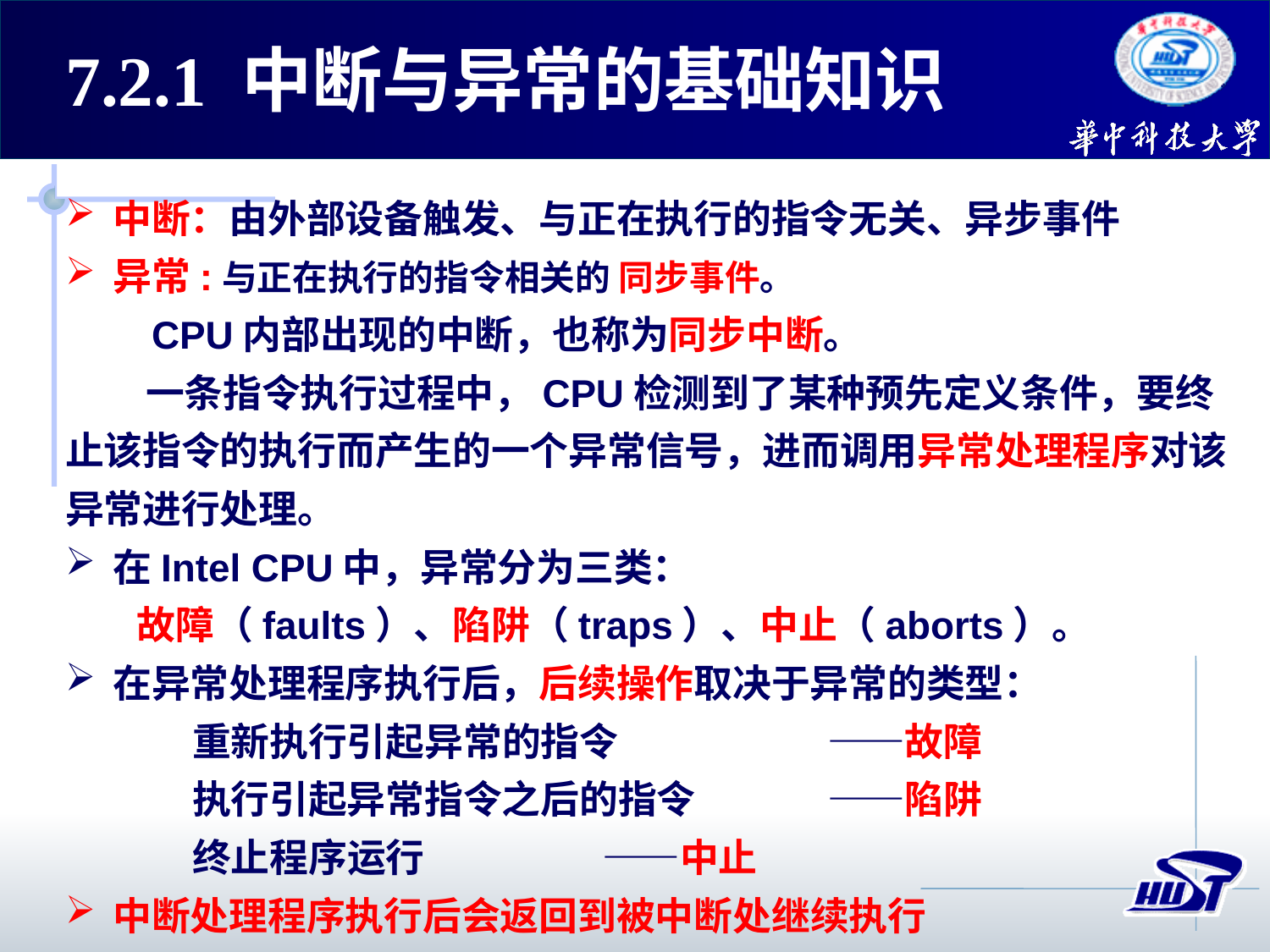

# 7.2.1 中断与异常的基础知识
中断：由外部设备触发、与正在执行的指令无关、异步事件
异常:与正在执行的指令相关的 同步事件。
        CPU内部出现的中断，也称为同步中断。
        一条指令执行过程中，CPU检测到了某种预先定义条件，要终止该指令的执行而产生的一个异常信号，进而调用异常处理程序对该异常进行处理。
在Intel CPU中，异常分为三类：
       故障（faults）、陷阱（traps）、中止（aborts）。
在异常处理程序执行后，后续操作取决于异常的类型：
  	重新执行引起异常的指令		——故障
  	执行引起异常指令之后的指令		——陷阱
  	终止程序运行                    ——中止
中断处理程序执行后会返回到被中断处继续执行